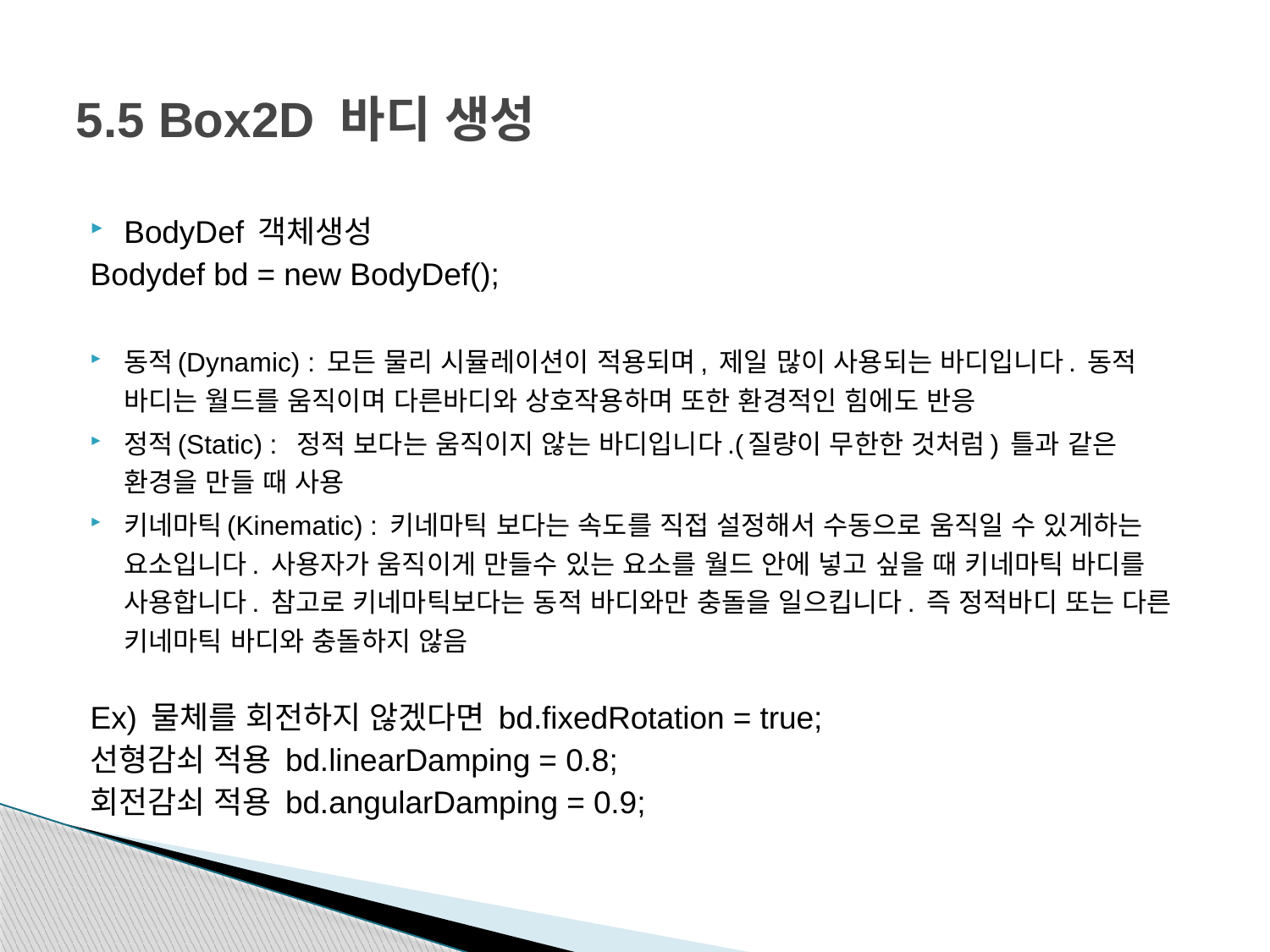

# 5.5 Box2D 바디 생성
BodyDef 객체생성
Bodydef bd = new BodyDef();

동적(Dynamic) : 모든 물리 시뮬레이션이 적용되며, 제일 많이 사용되는 바디입니다. 동적 바디는 월드를 움직이며 다른바디와 상호작용하며 또한 환경적인 힘에도 반응
정적(Static) :  정적 보다는 움직이지 않는 바디입니다.(질량이 무한한 것처럼) 틀과 같은 환경을 만들 때 사용
키네마틱(Kinematic) : 키네마틱 보다는 속도를 직접 설정해서 수동으로 움직일 수 있게하는 요소입니다. 사용자가 움직이게 만들수 있는 요소를 월드 안에 넣고 싶을 때 키네마틱 바디를 사용합니다. 참고로 키네마틱보다는 동적 바디와만 충돌을 일으킵니다. 즉 정적바디 또는 다른 키네마틱 바디와 충돌하지 않음

Ex) 물체를 회전하지 않겠다면 bd.fixedRotation = true;
선형감쇠 적용 bd.linearDamping = 0.8;
회전감쇠 적용 bd.angularDamping = 0.9;